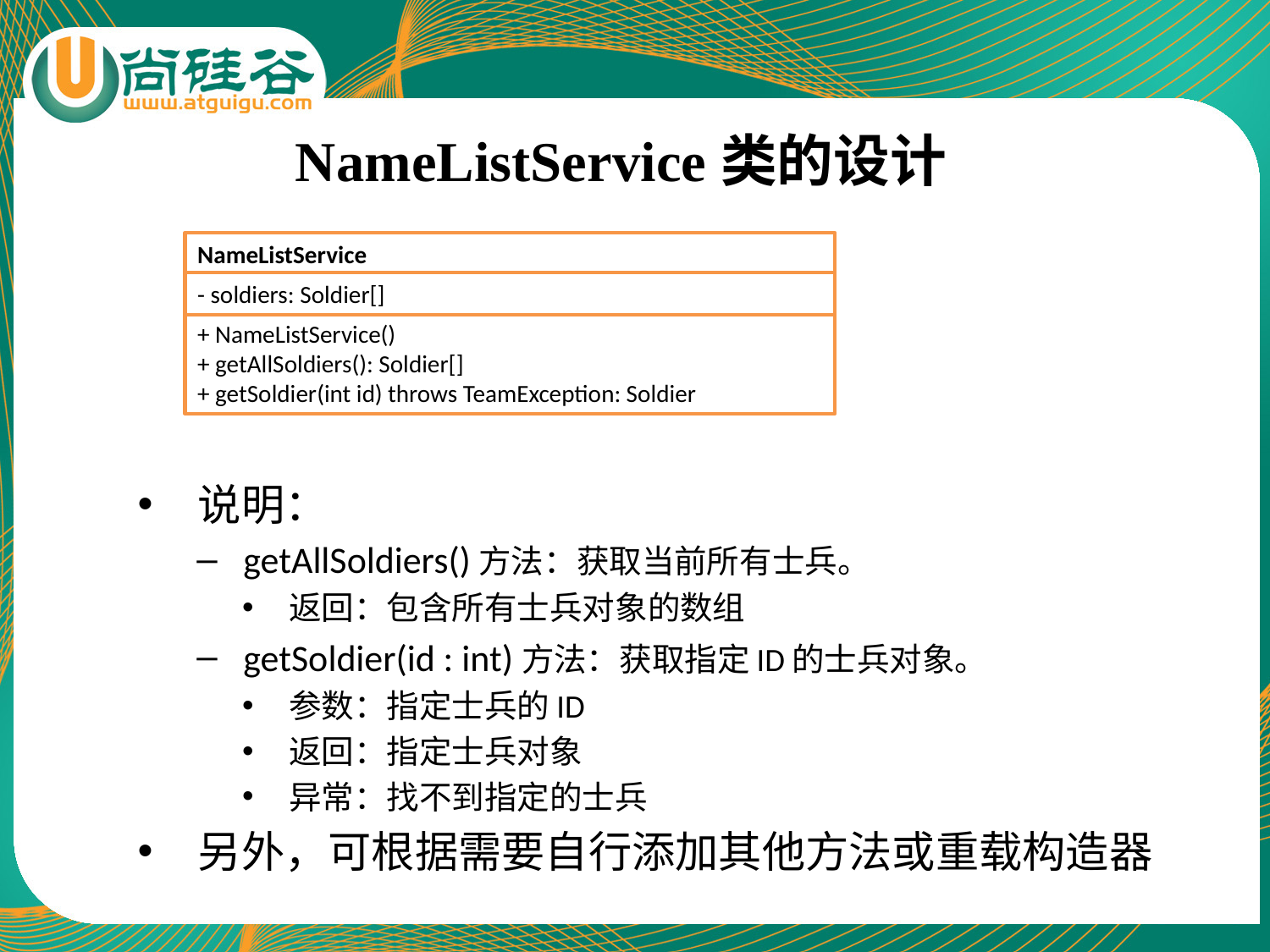

# NameListService类的设计

说明：
getAllSoldiers()方法：获取当前所有士兵。
返回：包含所有士兵对象的数组
getSoldier(id : int)方法：获取指定ID的士兵对象。
参数：指定士兵的ID
返回：指定士兵对象
异常：找不到指定的士兵
另外，可根据需要自行添加其他方法或重载构造器
NameListService
- soldiers: Soldier[]
+ NameListService()
+ getAllSoldiers(): Soldier[]
+ getSoldier(int id) throws TeamException: Soldier